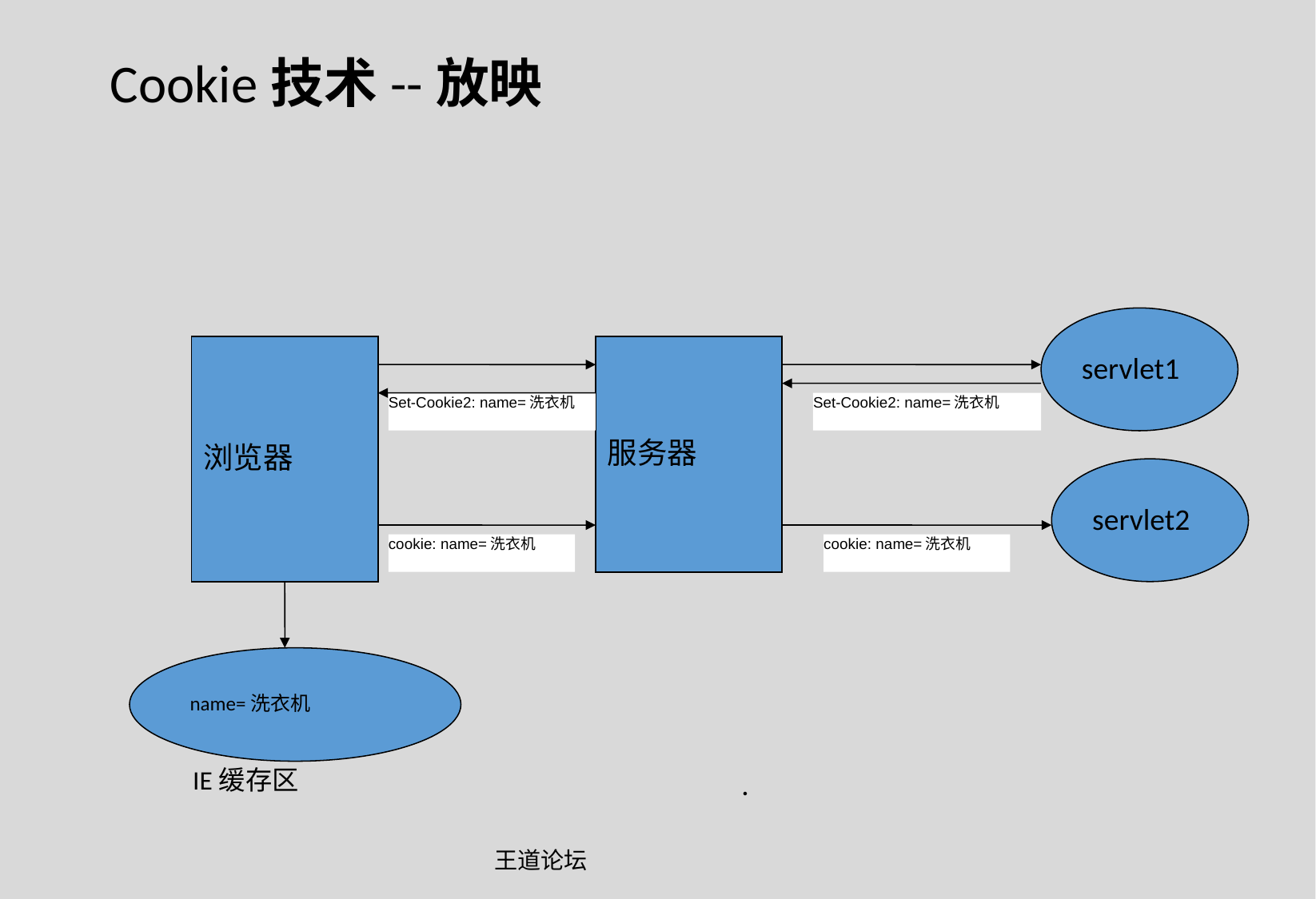

Cookie技术--放映
servlet1
浏览器
服务器

Set-Cookie2: name=洗衣机
Set-Cookie2: name=洗衣机
servlet2

cookie: name=洗衣机
cookie: name=洗衣机

name=洗衣机
IE缓存区
.
王道论坛